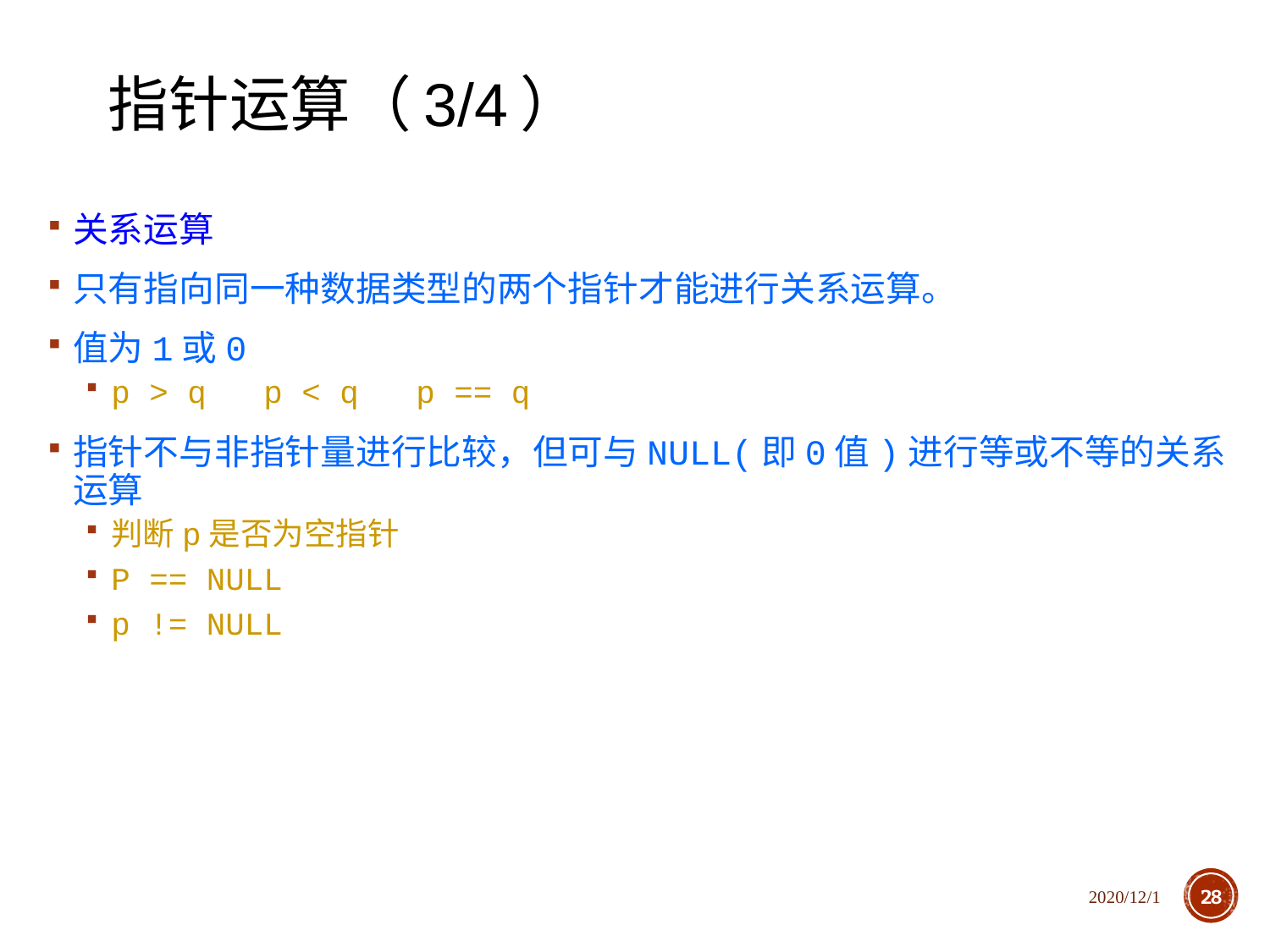

# 指针运算（3/4）
关系运算
只有指向同一种数据类型的两个指针才能进行关系运算。
值为1或0
p > q   p < q   p == q
指针不与非指针量进行比较，但可与NULL(即0值)进行等或不等的关系运算
判断p是否为空指针
P == NULL
p != NULL
2020/12/1
28